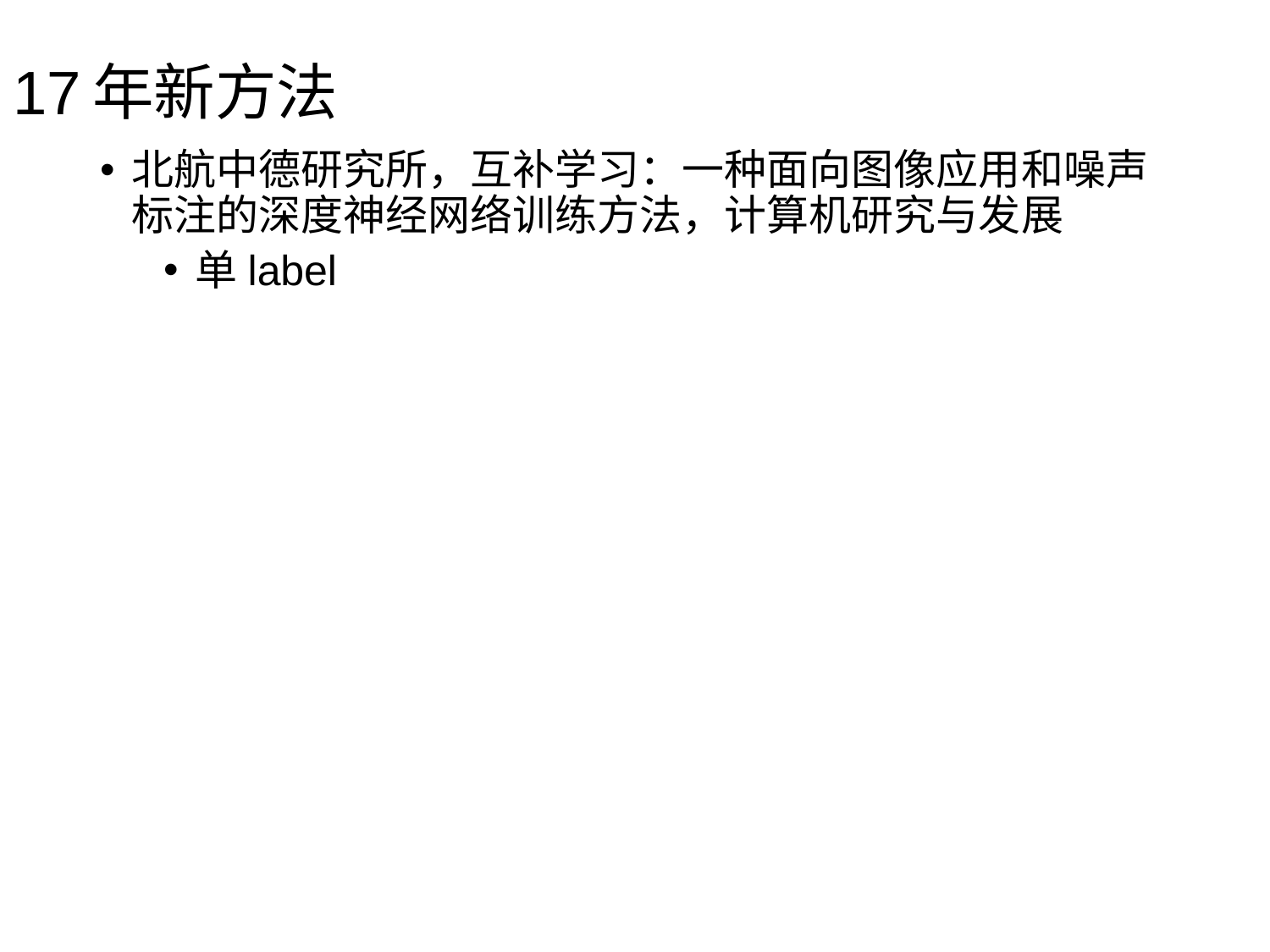

# 17年新方法
北航中德研究所，互补学习：一种面向图像应用和噪声标注的深度神经网络训练方法，计算机研究与发展
单label